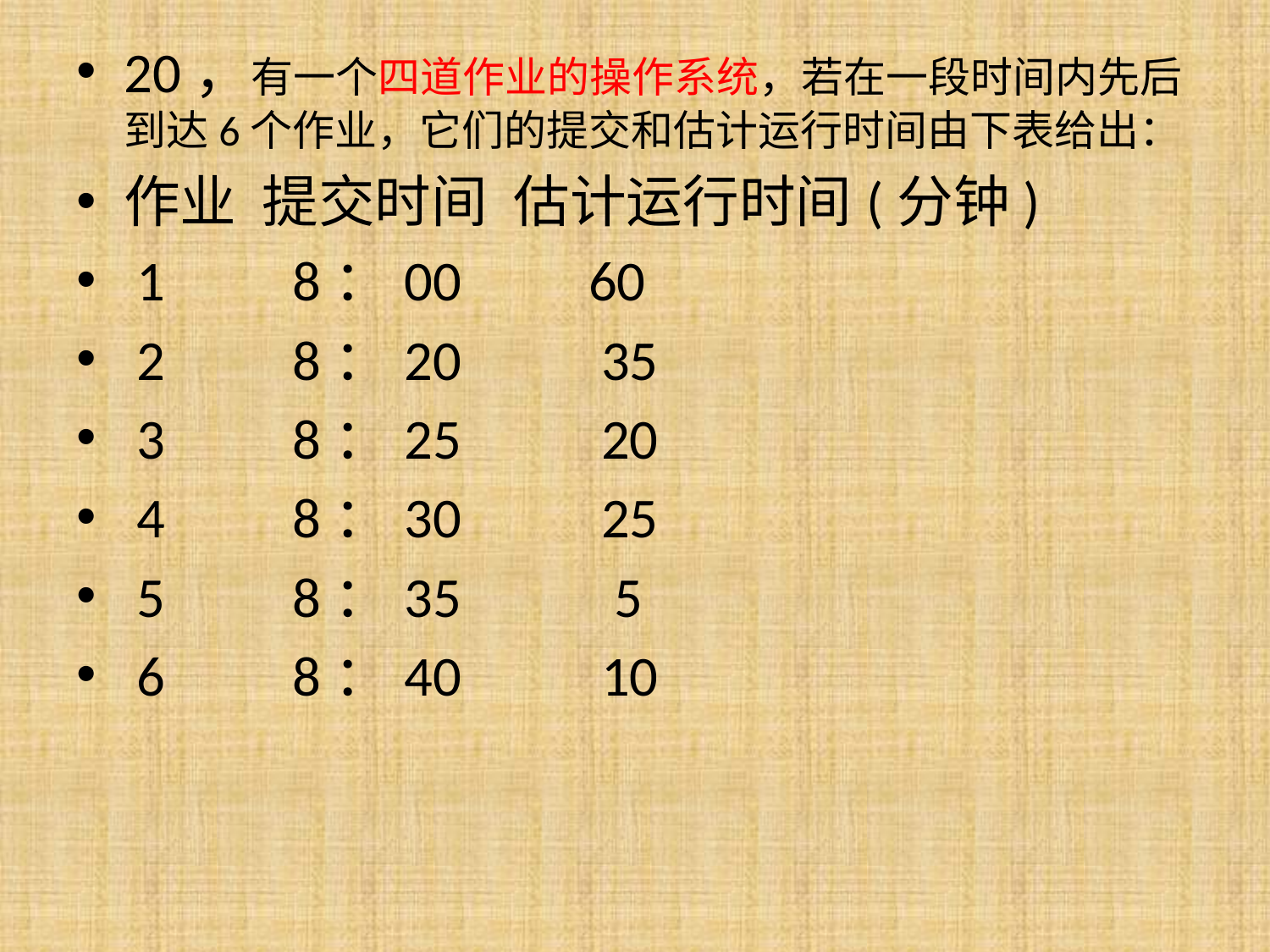

20，有一个四道作业的操作系统，若在一段时间内先后到达6个作业，它们的提交和估计运行时间由下表给出：
作业  提交时间  估计运行时间(分钟)
 1          8：00          60
 2          8：20           35
 3          8：25           20
 4          8：30           25
 5          8：35            5
 6          8：40           10